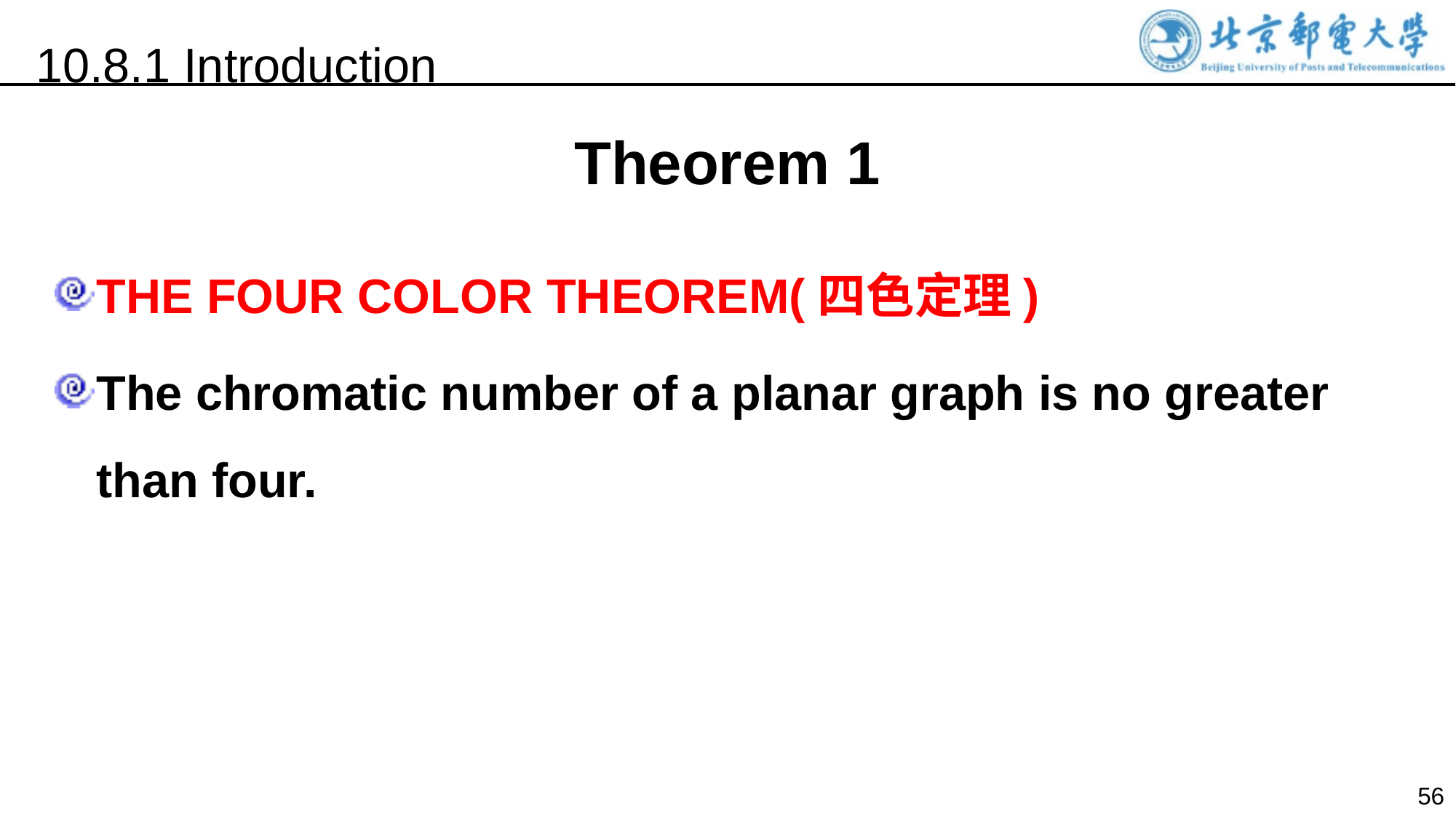

10.8.1 Introduction
Theorem 1
THE FOUR COLOR THEOREM(四色定理)
The chromatic number of a planar graph is no greater than four.